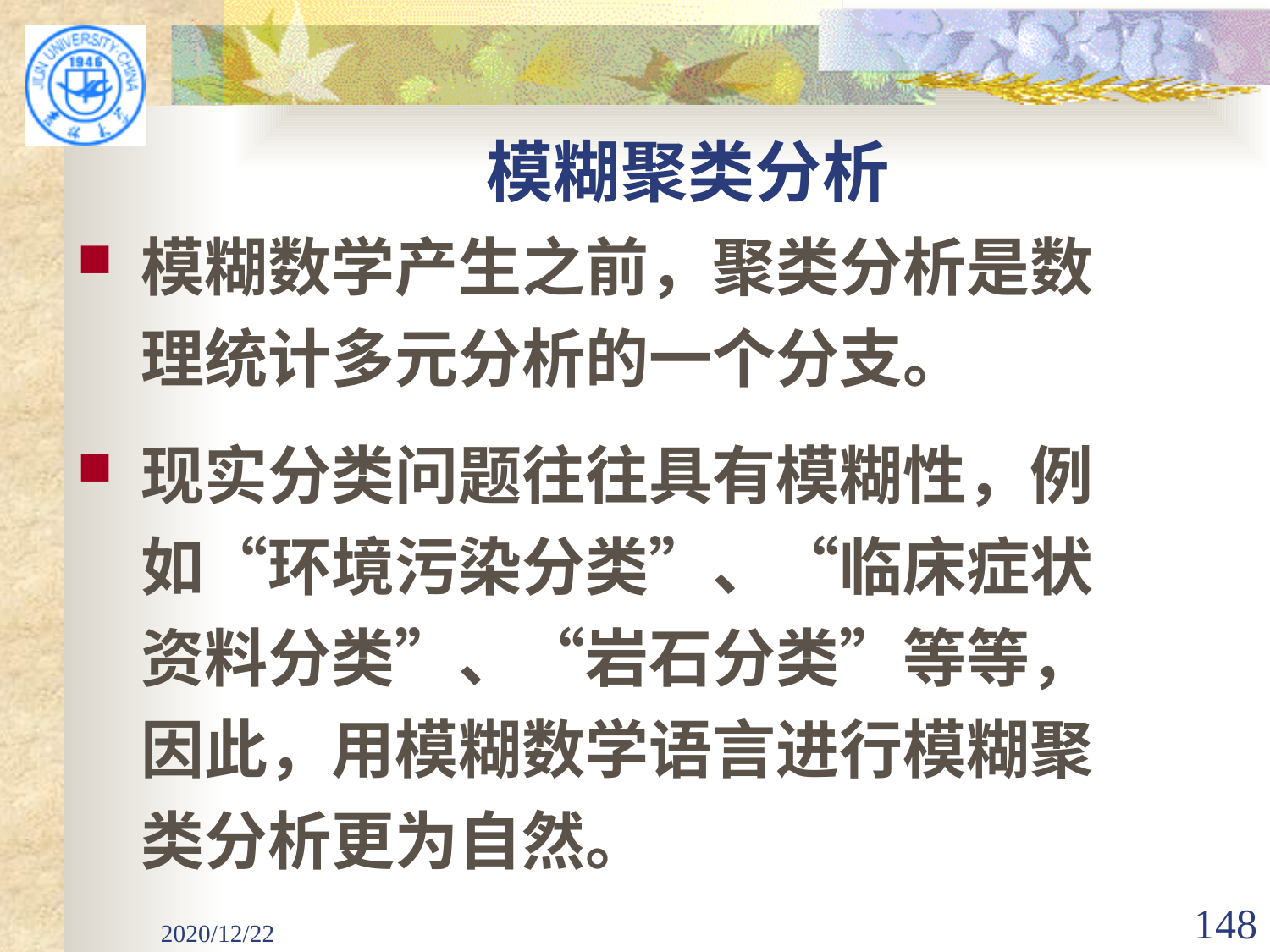

# 模糊聚类分析
模糊数学产生之前，聚类分析是数理统计多元分析的一个分支。
现实分类问题往往具有模糊性，例如“环境污染分类”、“临床症状资料分类”、“岩石分类”等等，因此，用模糊数学语言进行模糊聚类分析更为自然。
2020/12/22
148